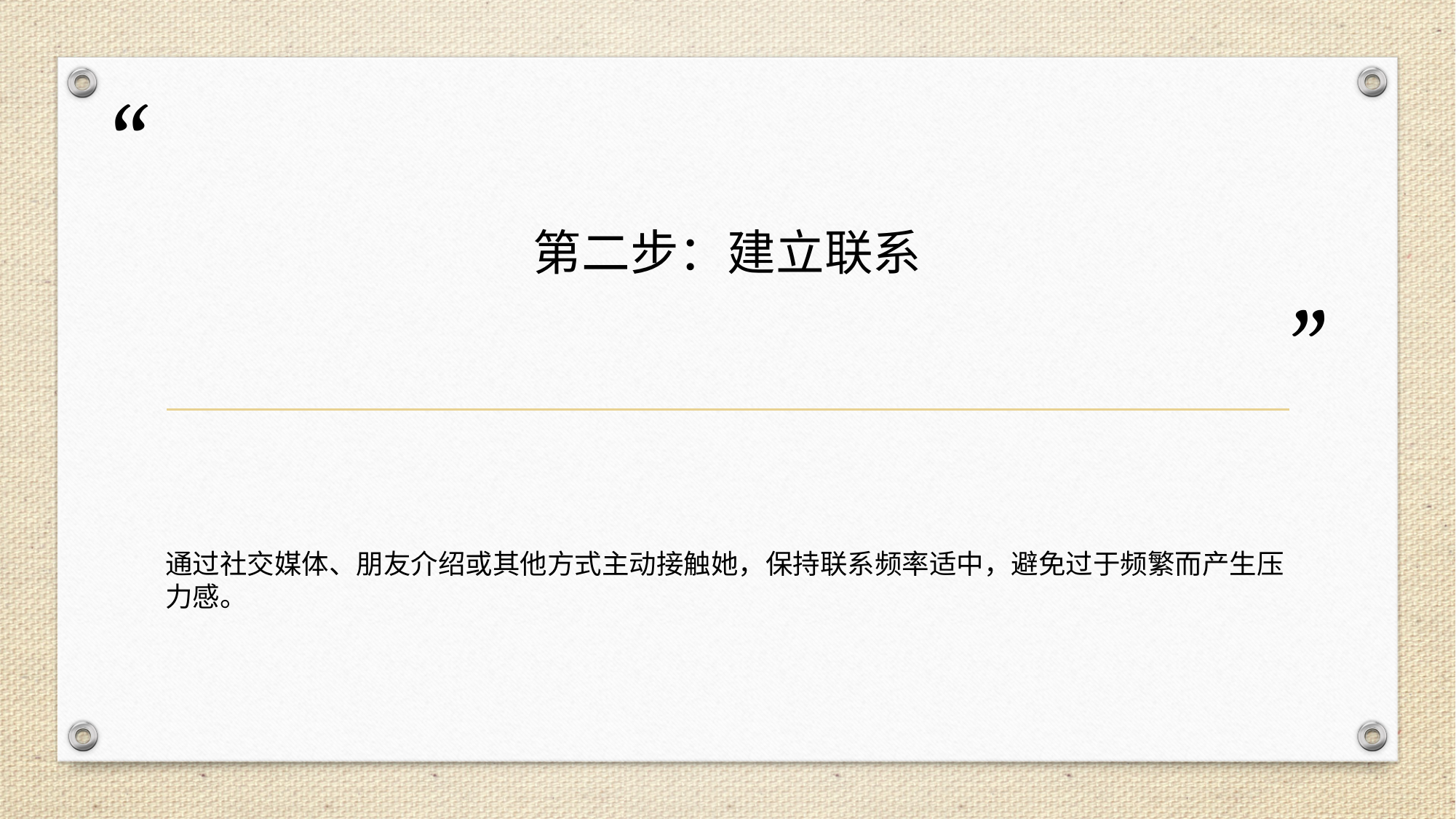

# 第二步：建立联系

通过社交媒体、朋友介绍或其他方式主动接触她，保持联系频率适中，避免过于频繁而产生压力感。